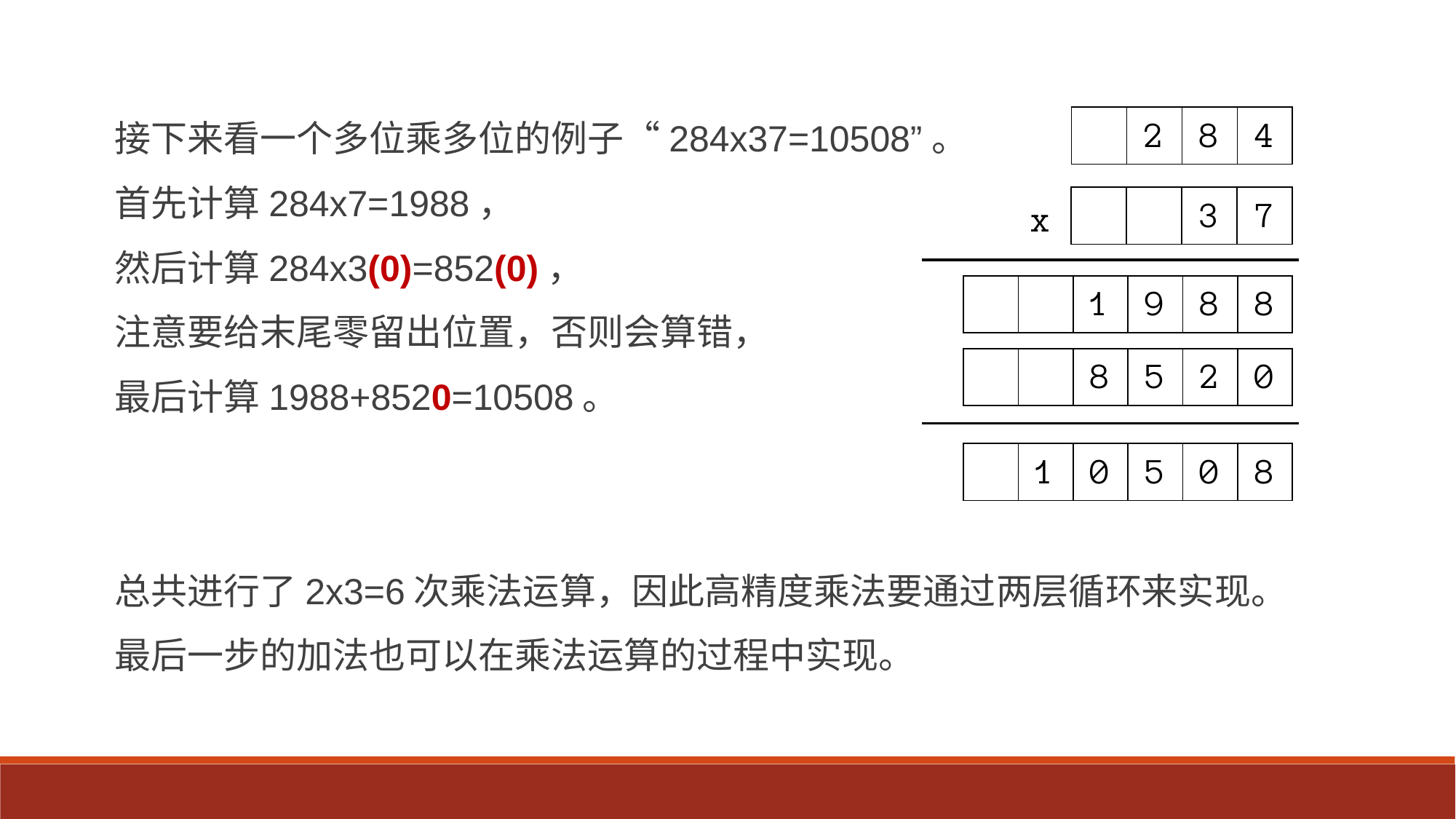

接下来看一个多位乘多位的例子“284x37=10508”。
首先计算284x7=1988，
然后计算284x3(0)=852(0)，
注意要给末尾零留出位置，否则会算错，
最后计算1988+8520=10508。

总共进行了2x3=6次乘法运算，因此高精度乘法要通过两层循环来实现。
最后一步的加法也可以在乘法运算的过程中实现。
|  | 2 | 8 | 4 |
| --- | --- | --- | --- |
|  |  | 3 | 7 |
| --- | --- | --- | --- |
x
|  |  | 1 | 9 | 8 | 8 |
| --- | --- | --- | --- | --- | --- |
|  |  | 8 | 5 | 2 | 0 |
| --- | --- | --- | --- | --- | --- |
|  | 1 | 0 | 5 | 0 | 8 |
| --- | --- | --- | --- | --- | --- |